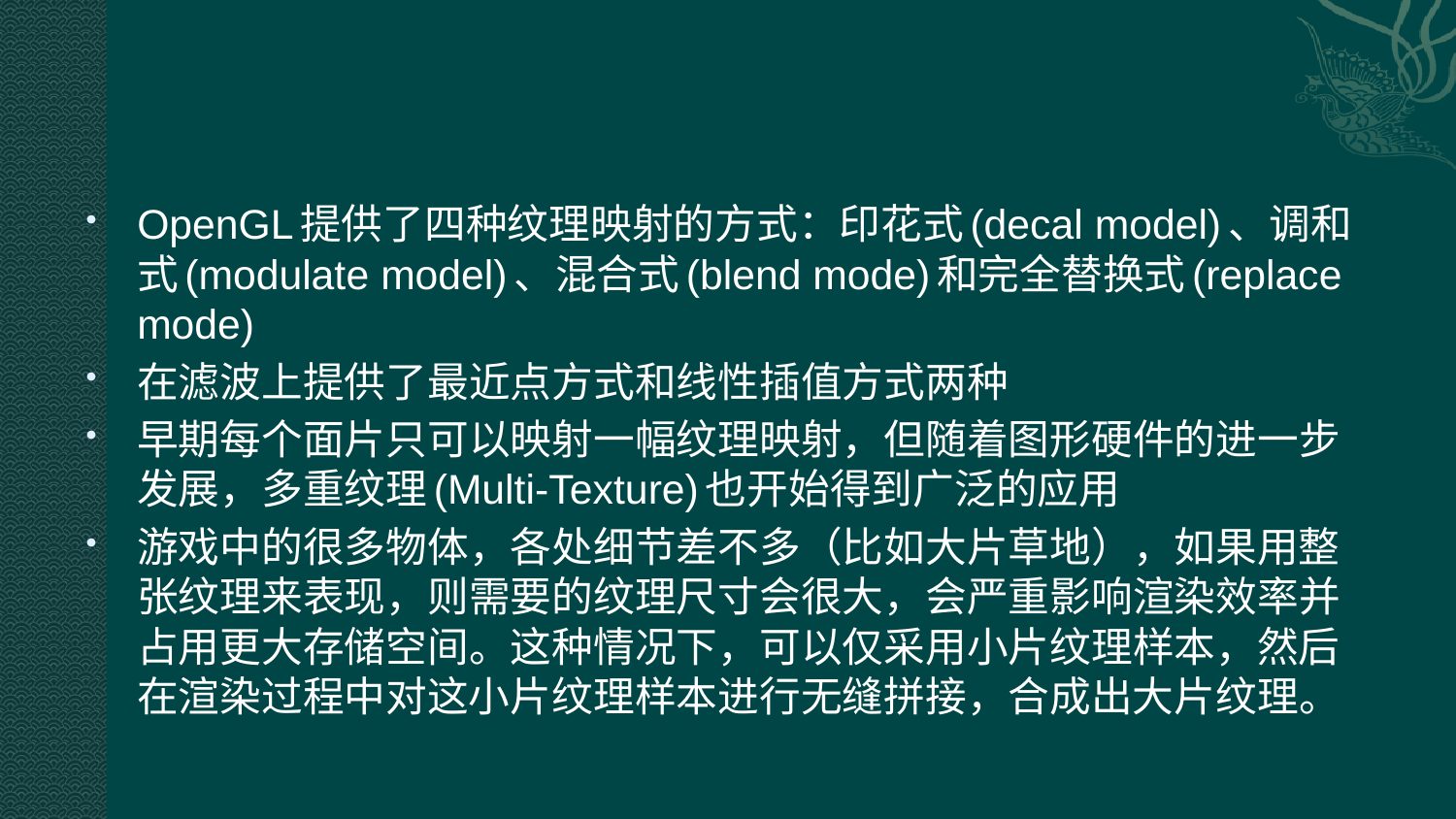

#
OpenGL提供了四种纹理映射的方式：印花式(decal model)、调和式(modulate model)、混合式(blend mode)和完全替换式(replace mode)
在滤波上提供了最近点方式和线性插值方式两种
早期每个面片只可以映射一幅纹理映射，但随着图形硬件的进一步发展，多重纹理(Multi-Texture)也开始得到广泛的应用
游戏中的很多物体，各处细节差不多（比如大片草地），如果用整张纹理来表现，则需要的纹理尺寸会很大，会严重影响渲染效率并占用更大存储空间。这种情况下，可以仅采用小片纹理样本，然后在渲染过程中对这小片纹理样本进行无缝拼接，合成出大片纹理。